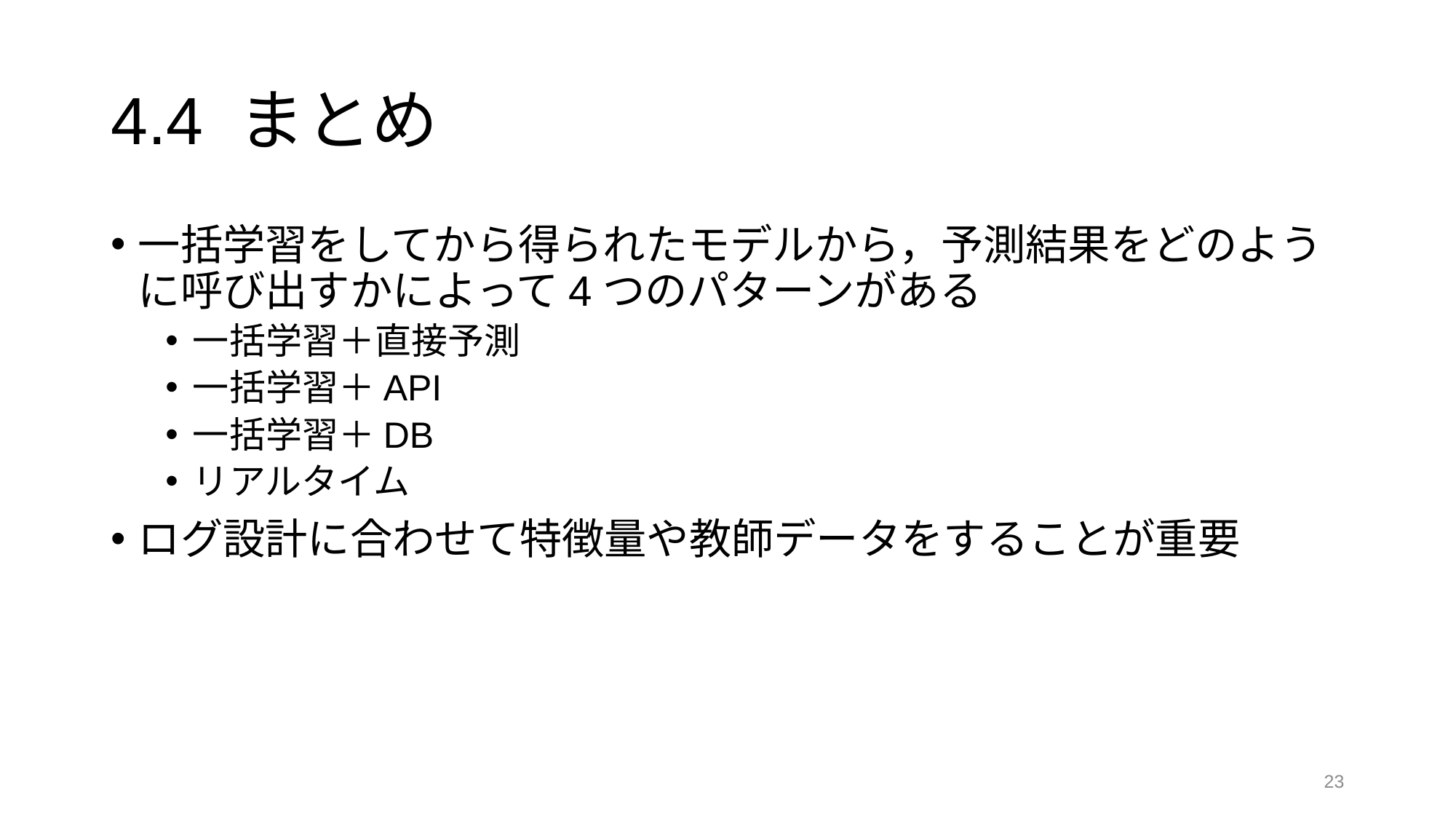

# 4.4 まとめ
一括学習をしてから得られたモデルから，予測結果をどのように呼び出すかによって4つのパターンがある
一括学習＋直接予測
一括学習＋API
一括学習＋DB
リアルタイム
ログ設計に合わせて特徴量や教師データをすることが重要
23